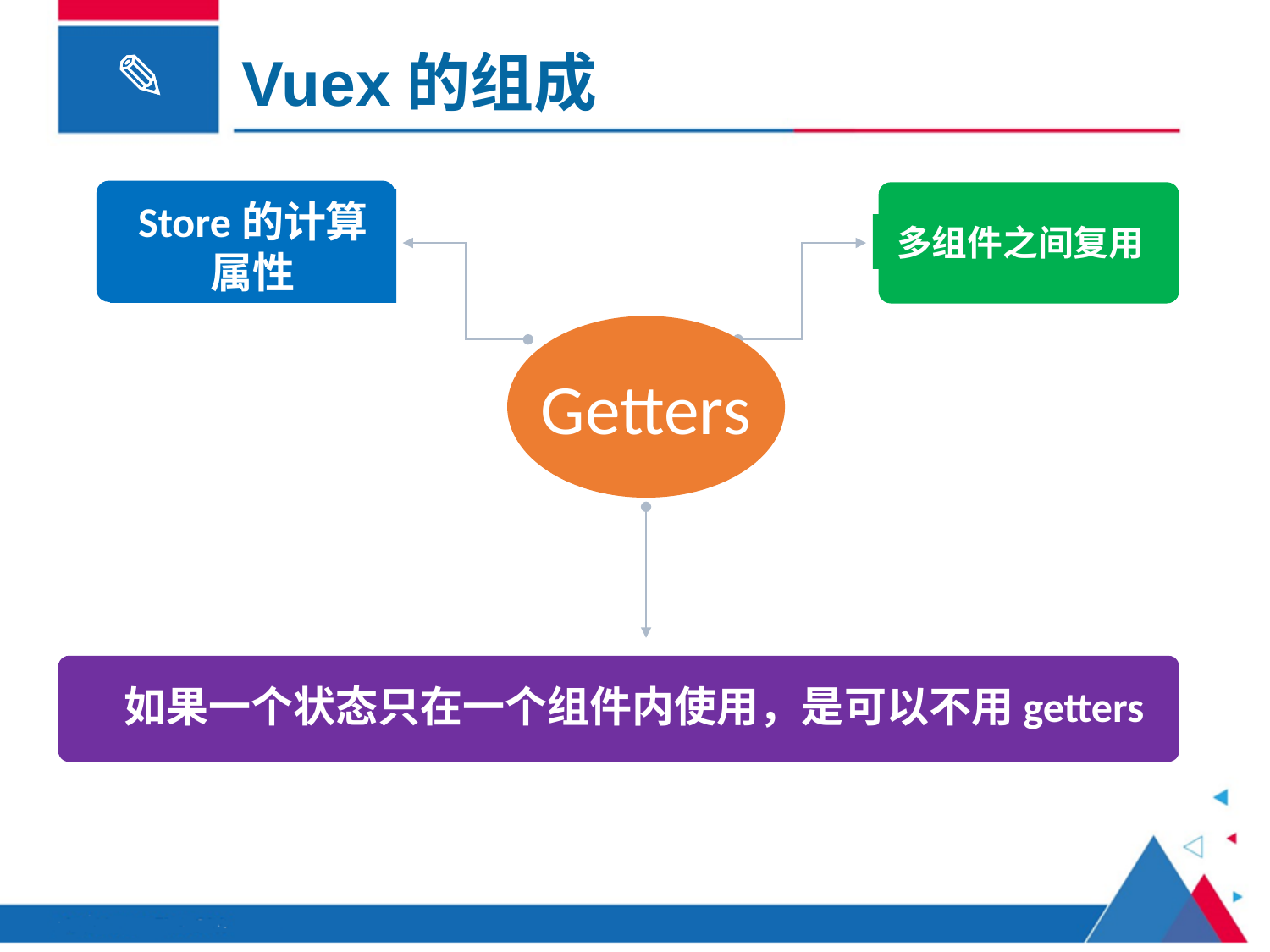

Vuex的组成

Store的计算属性

多组件之间复用
组件简介

Getters

如果一个状态只在一个组件内使用，是可以不用getters